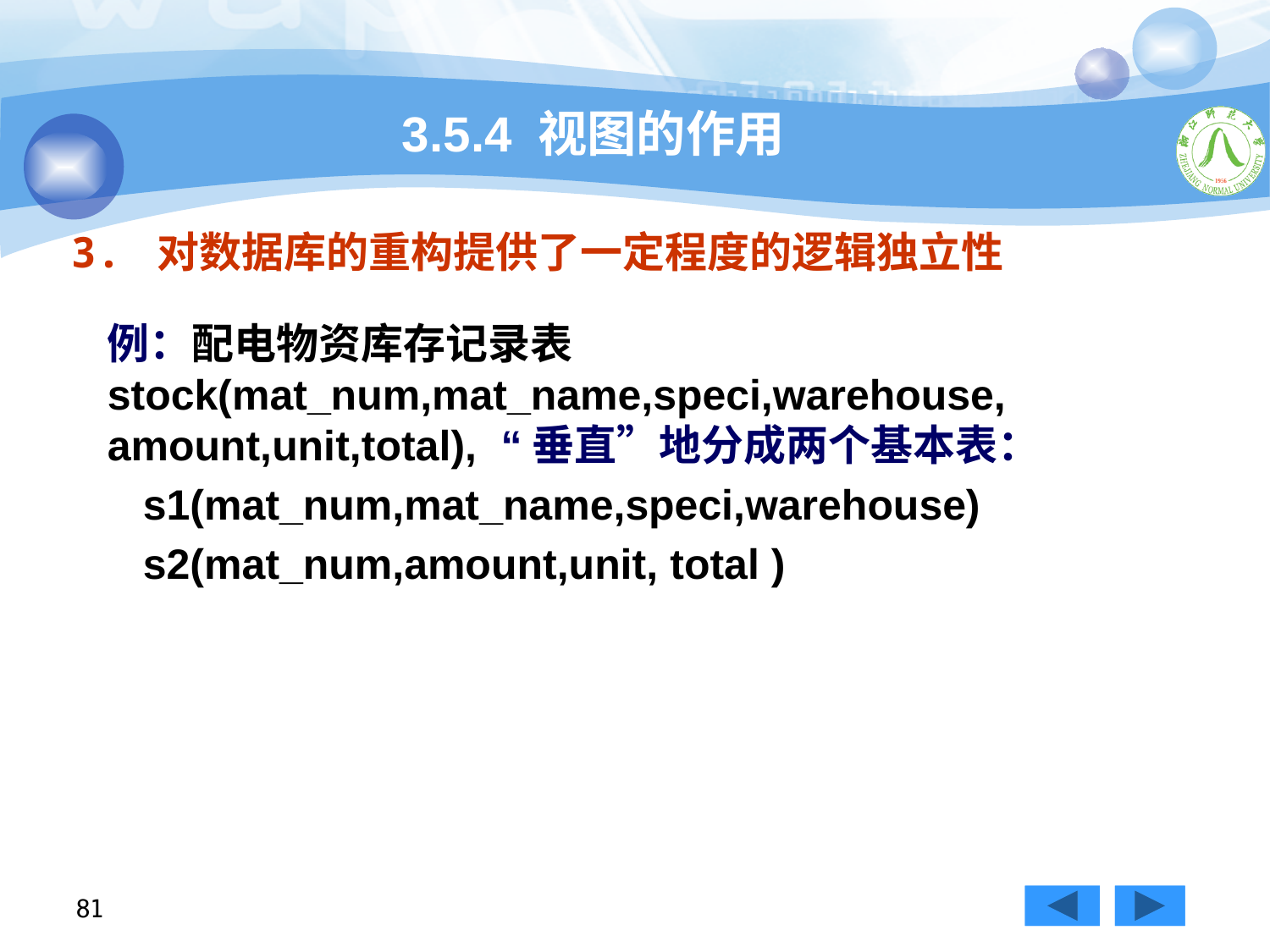

# 3.5.4 视图的作用
3. 对数据库的重构提供了一定程度的逻辑独立性
例：配电物资库存记录表 stock(mat_num,mat_name,speci,warehouse, amount,unit,total),  “垂直”地分成两个基本表：
   s1(mat_num,mat_name,speci,warehouse)
   s2(mat_num,amount,unit, total )

81